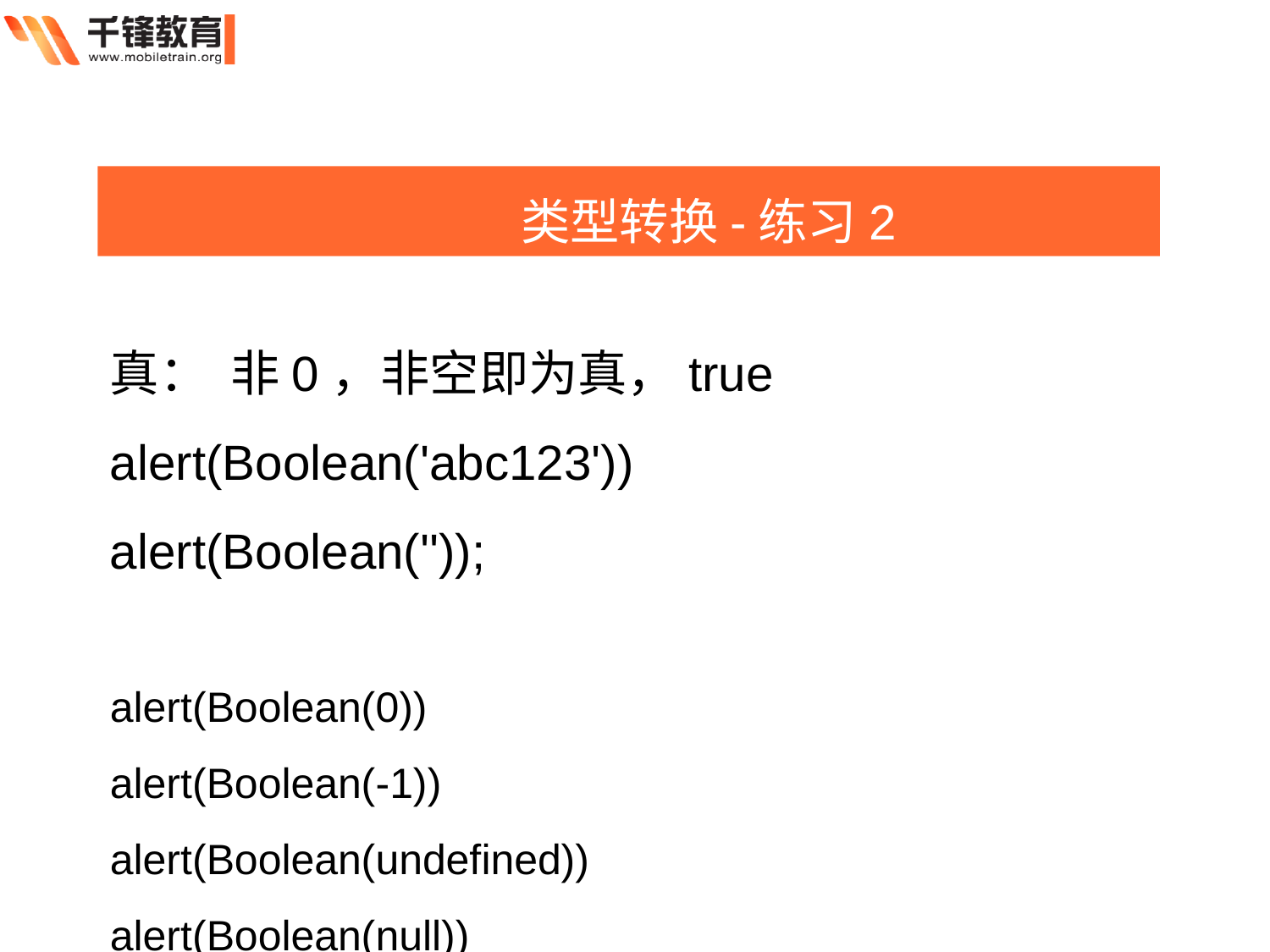

类型转换-练习2
真：  非0，非空即为真，true
alert(Boolean('abc123'))
alert(Boolean(''));

alert(Boolean(0))
alert(Boolean(-1))
alert(Boolean(undefined))
alert(Boolean(null))